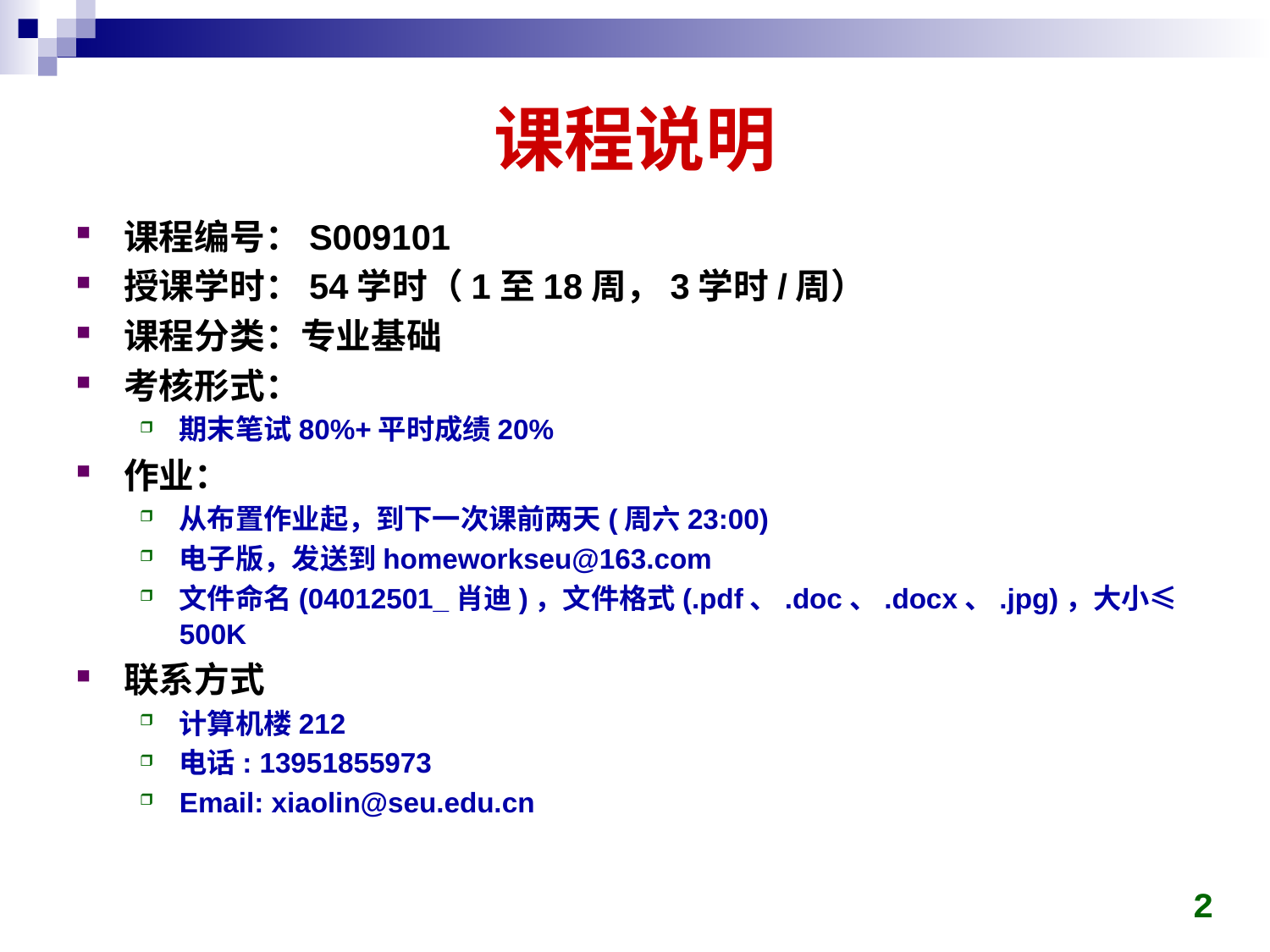

# 课程说明
课程编号：S009101
授课学时：54学时（1至18周，3学时/周）
课程分类：专业基础
考核形式：
期末笔试80%+平时成绩20%
作业：
从布置作业起，到下一次课前两天(周六23:00)
电子版，发送到homeworkseu@163.com
文件命名(04012501_肖迪)，文件格式(.pdf、.doc、.docx、.jpg)，大小≤500K
联系方式
计算机楼212
电话: 13951855973
Email: xiaolin@seu.edu.cn
2